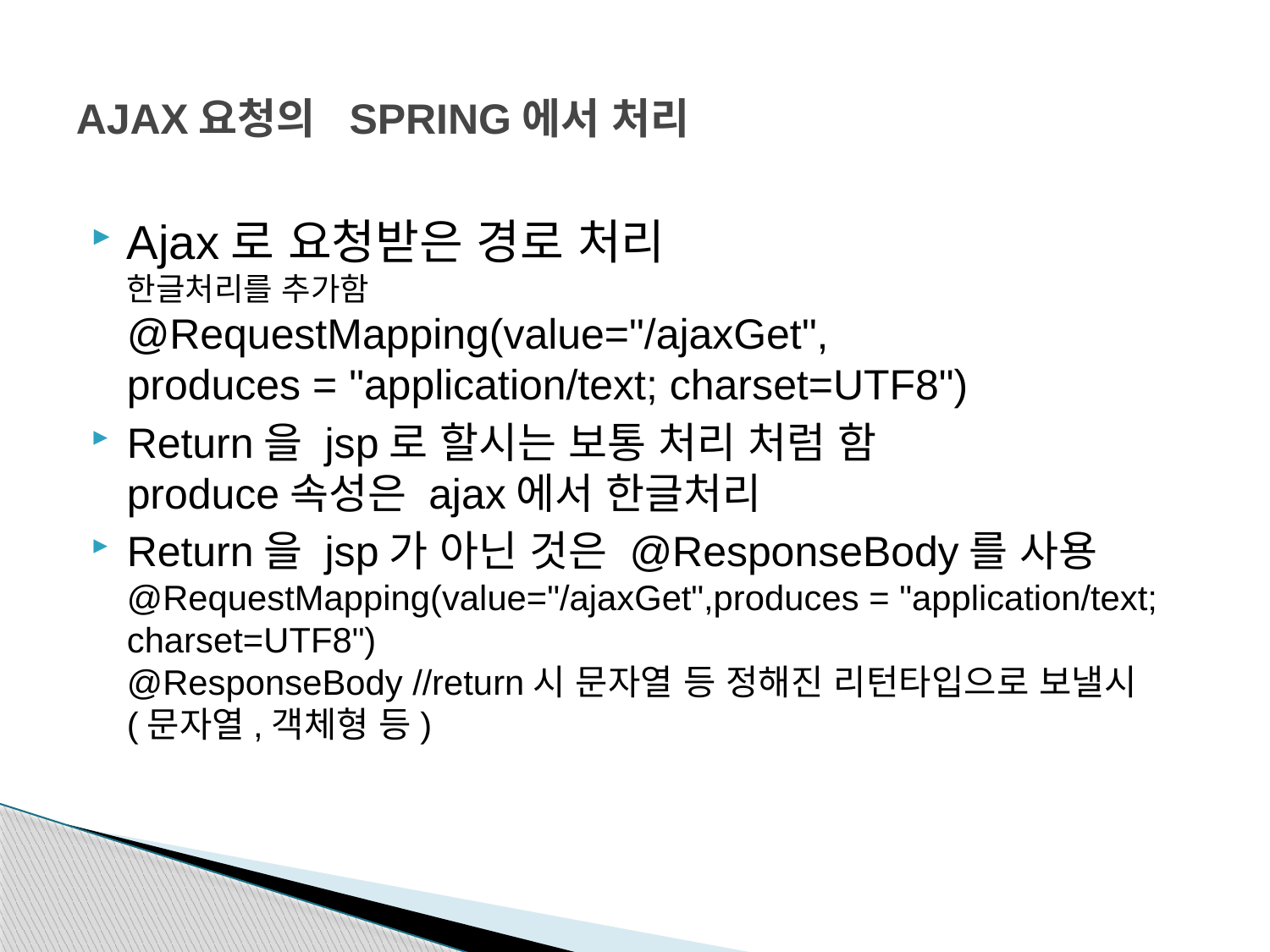

# AJAX요청의  SPRING에서 처리
Ajax로 요청받은 경로 처리
한글처리를 추가함
@RequestMapping(value="/ajaxGet",
produces = "application/text; charset=UTF8")
Return을 jsp로 할시는 보통 처리 처럼 함
produce속성은 ajax에서 한글처리
Return을 jsp가 아닌 것은 @ResponseBody를 사용
@RequestMapping(value="/ajaxGet",produces = "application/text; charset=UTF8")
@ResponseBody //return시 문자열 등 정해진 리턴타입으로 보낼시(문자열,객체형 등)